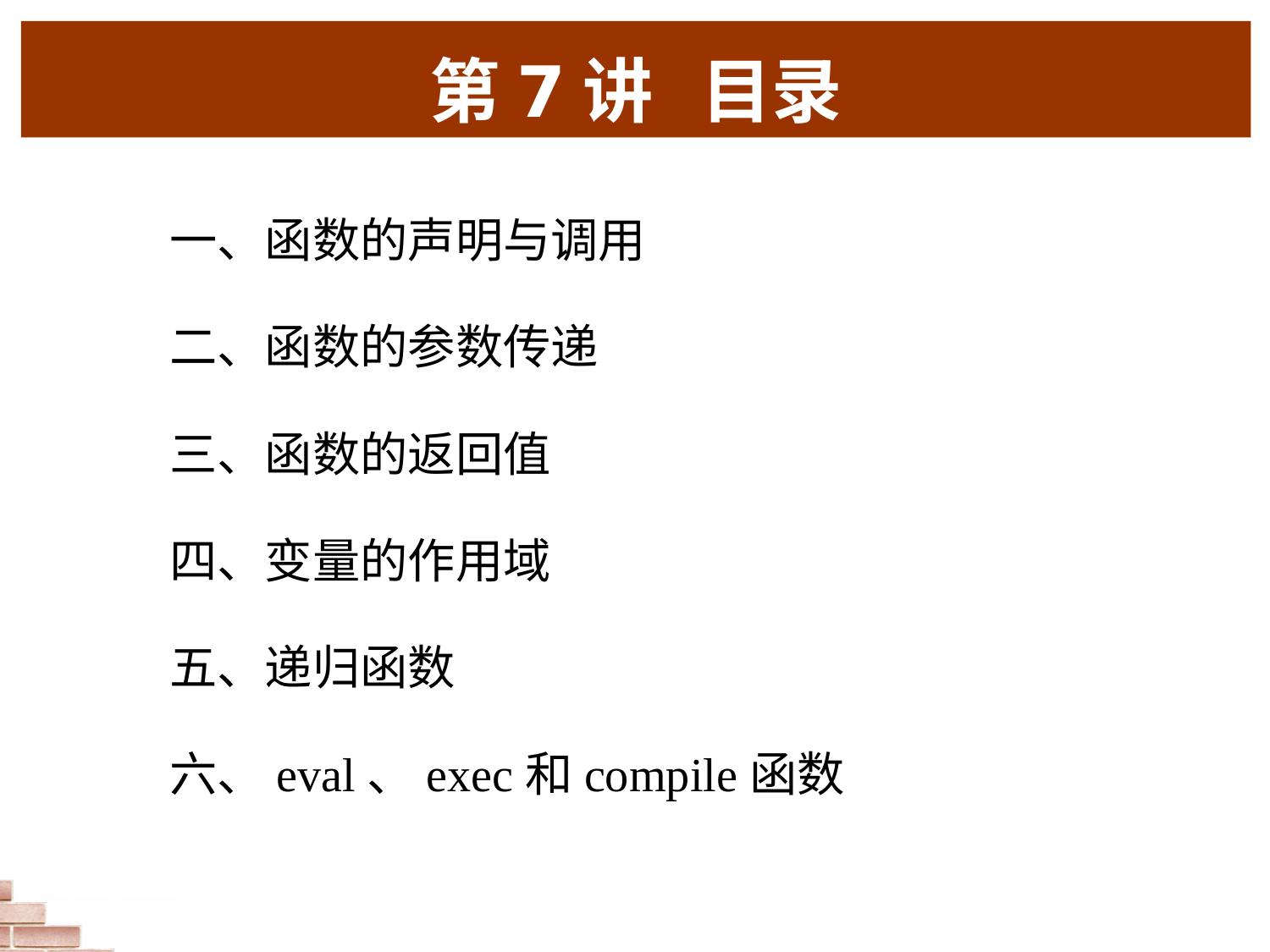

第7讲   目录
一、函数的声明与调用
二、函数的参数传递
三、函数的返回值
四、变量的作用域
五、递归函数
六、eval、exec和compile函数